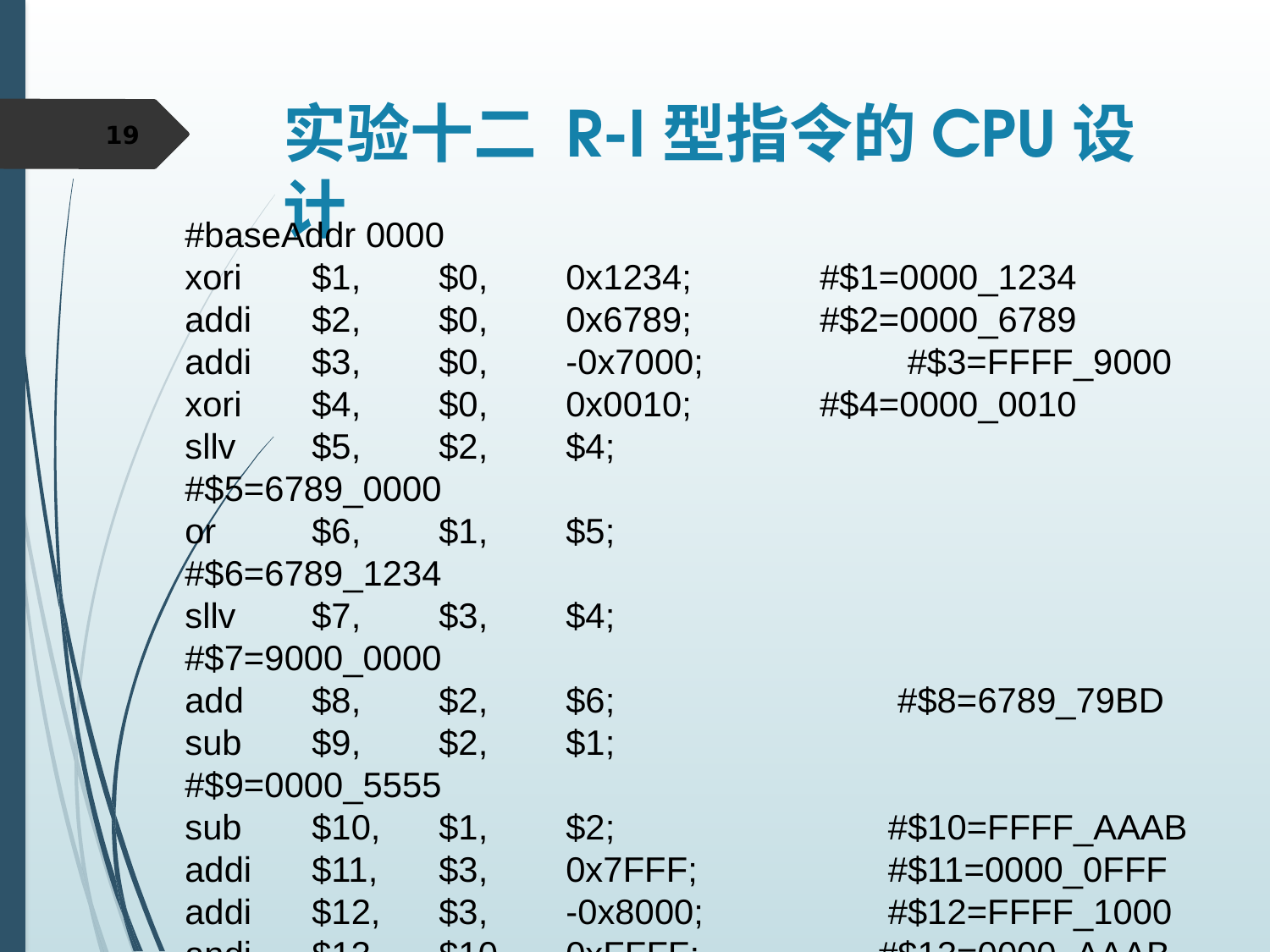

# 实验十二 R-I型指令的CPU设计
19
#baseAddr 0000
xori	$1,	$0,	0x1234;		#$1=0000_1234
addi	$2,	$0,	0x6789;		#$2=0000_6789
addi 	$3,	$0,	-0x7000;	         #$3=FFFF_9000
xori	$4,	$0,	0x0010;		#$4=0000_0010
sllv	$5,	$2,	$4;			#$5=6789_0000
or	$6,	$1,	$5;			#$6=6789_1234
sllv	$7,	$3,	$4;			#$7=9000_0000
add	$8,	$2,	$6;		        #$8=6789_79BD
sub	$9,	$2,	$1;			#$9=0000_5555
sub	$10,	$1,	$2;		       #$10=FFFF_AAAB
addi	$11,	$3,	0x7FFF;	       #$11=0000_0FFF
addi	$12,	$3,	-0x8000;	       #$12=FFFF_1000
andi	$13,	$10,	0xFFFF;	      #$13=0000_AAAB
sltiu	$14,	$2,	0x6788;	      #$14=0000_0000
sltiu	$15,	$2,	0x678A;	      #$15=0000_0001